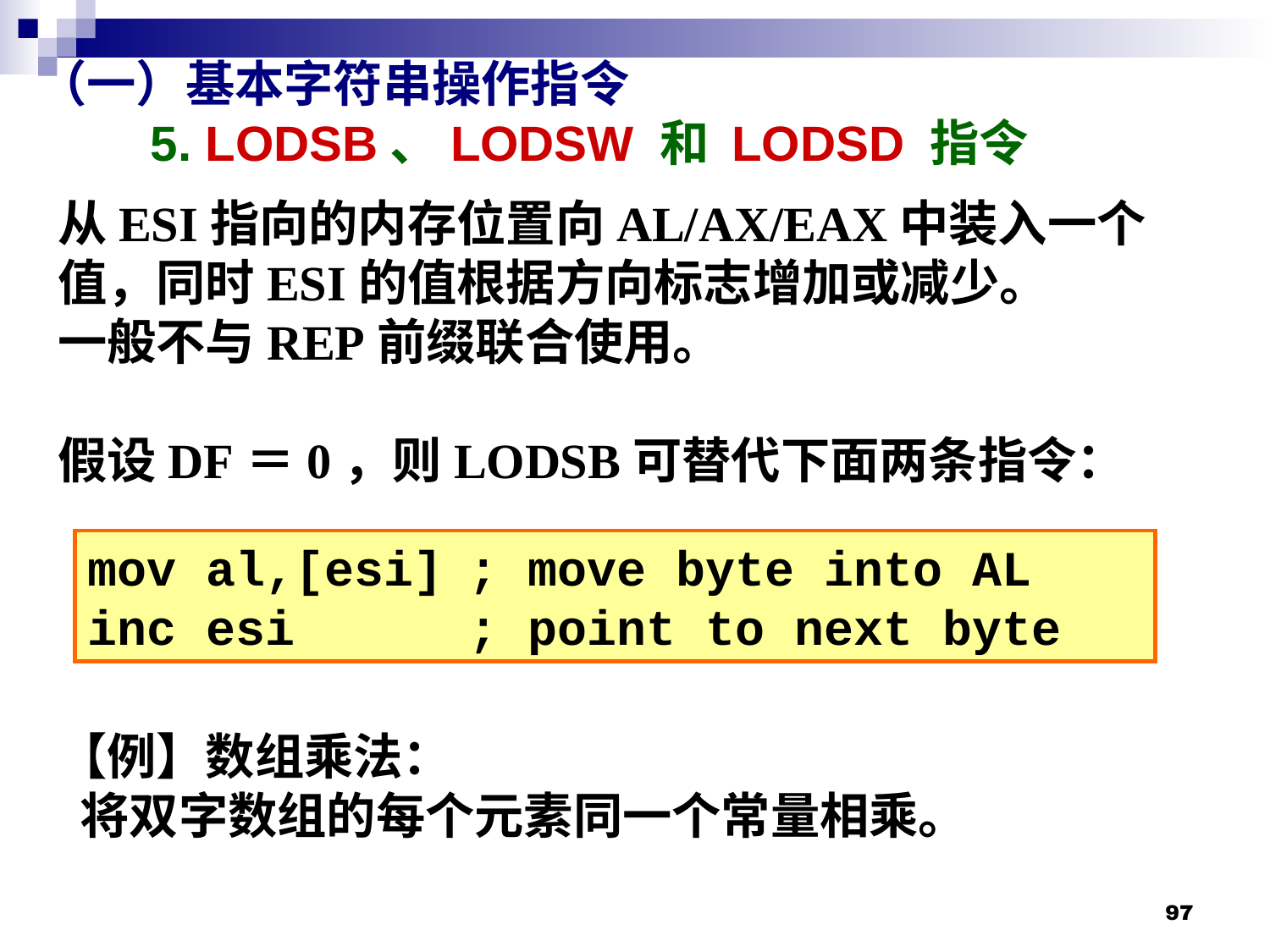

# （一）基本字符串操作指令 5. LODSB、LODSW 和 LODSD 指令
从ESI指向的内存位置向AL/AX/EAX中装入一个值，同时ESI的值根据方向标志增加或减少。
一般不与REP前缀联合使用。

假设DF＝0，则LODSB可替代下面两条指令：

【例】数组乘法：
  将双字数组的每个元素同一个常量相乘。
mov al,[esi]	; move byte into AL
inc esi		; point to next byte
97